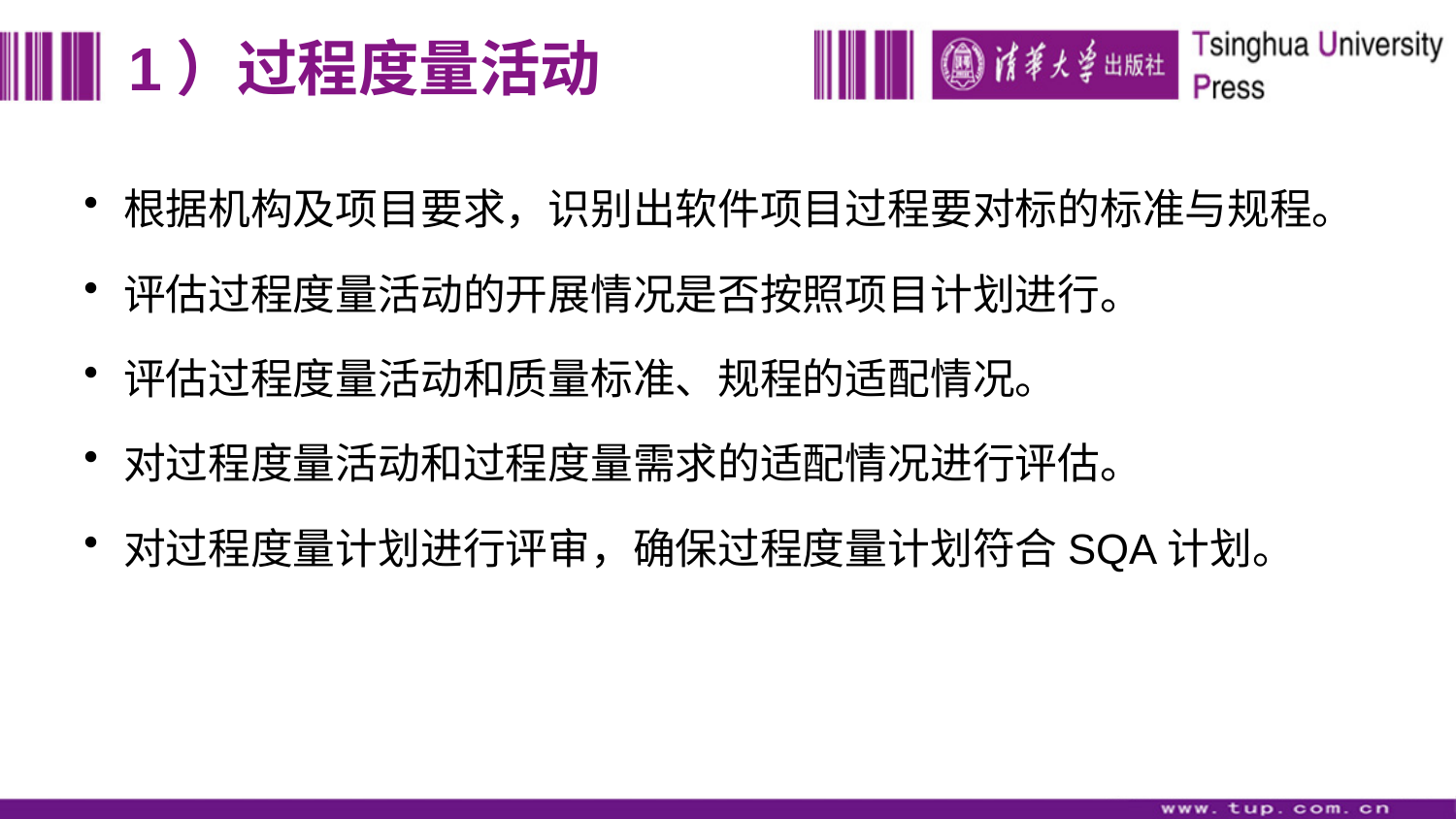

# 1）过程度量活动
根据机构及项目要求，识别出软件项目过程要对标的标准与规程。
评估过程度量活动的开展情况是否按照项目计划进行。
评估过程度量活动和质量标准、规程的适配情况。
对过程度量活动和过程度量需求的适配情况进行评估。
对过程度量计划进行评审，确保过程度量计划符合SQA计划。